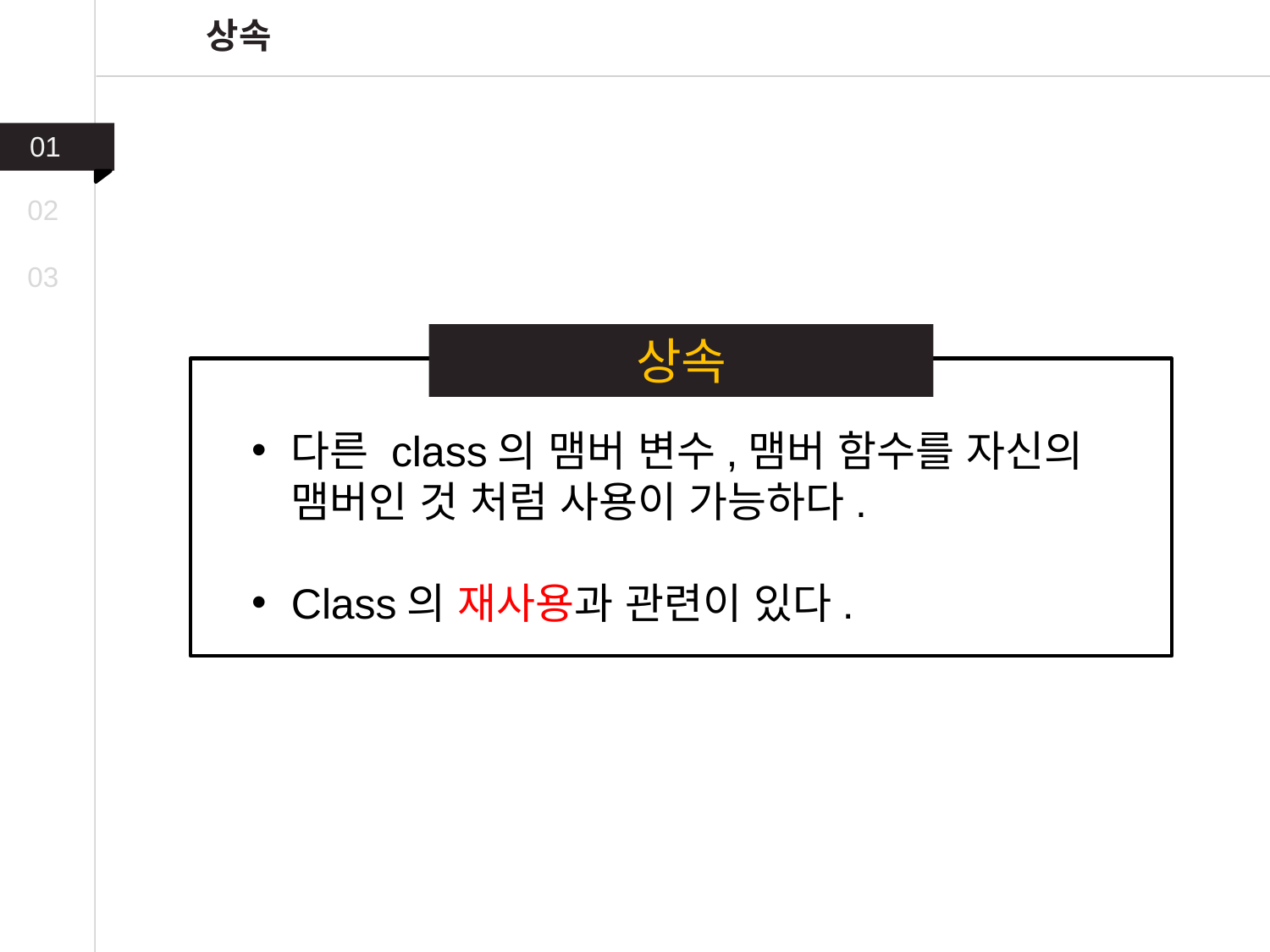

상속
01

02
03
상속

다른 class의 맴버 변수,맴버 함수를 자신의 맴버인 것 처럼 사용이 가능하다.

Class의 재사용과 관련이 있다.